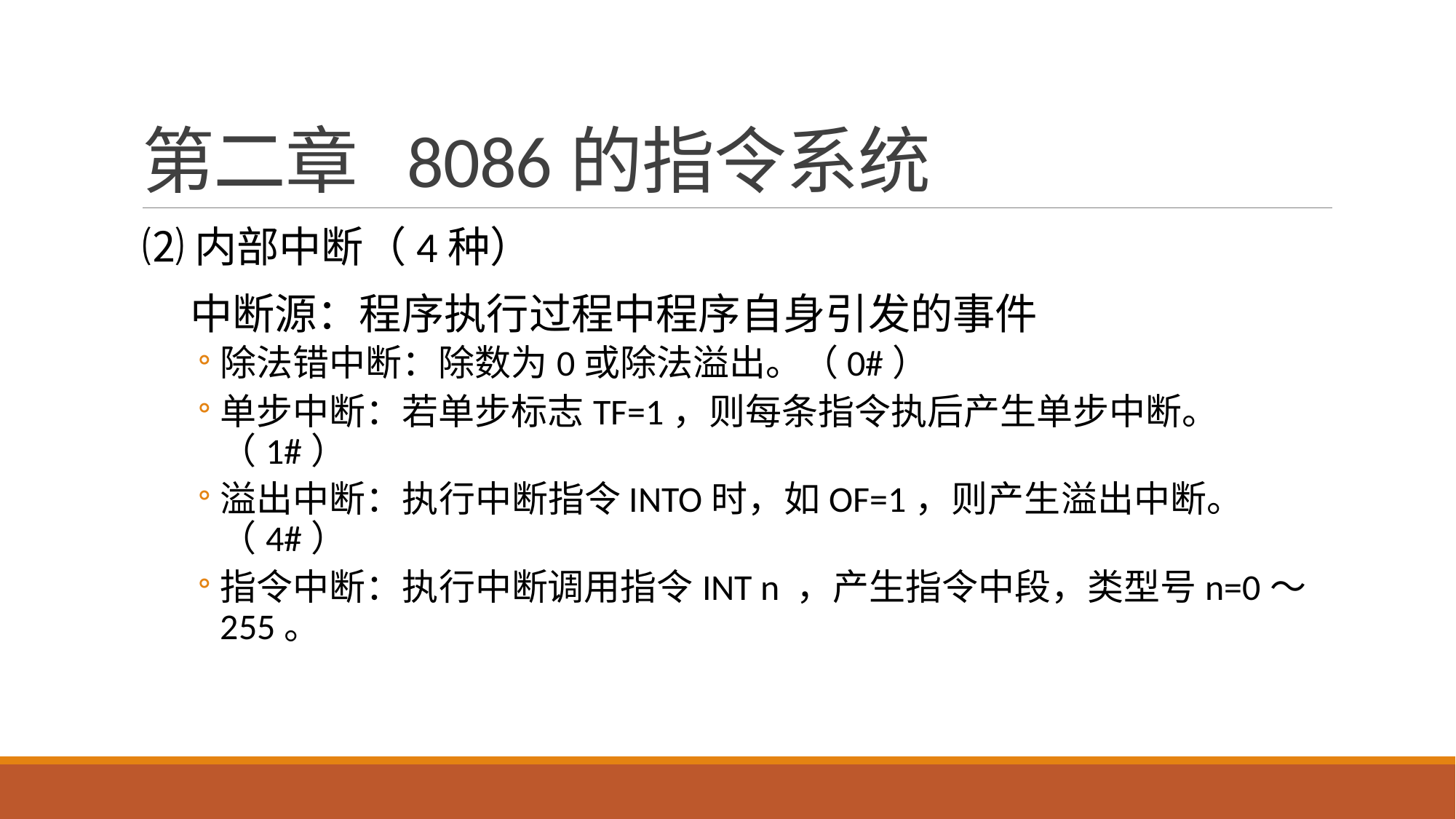

# 第二章  8086的指令系统
⑵内部中断（4种）
    中断源：程序执行过程中程序自身引发的事件
除法错中断：除数为0或除法溢出。（0#）
单步中断：若单步标志TF=1，则每条指令执后产生单步中断。（1#）
溢出中断：执行中断指令INTO时，如OF=1，则产生溢出中断。（4#）
指令中断：执行中断调用指令INT n ，产生指令中段，类型号n=0～255。